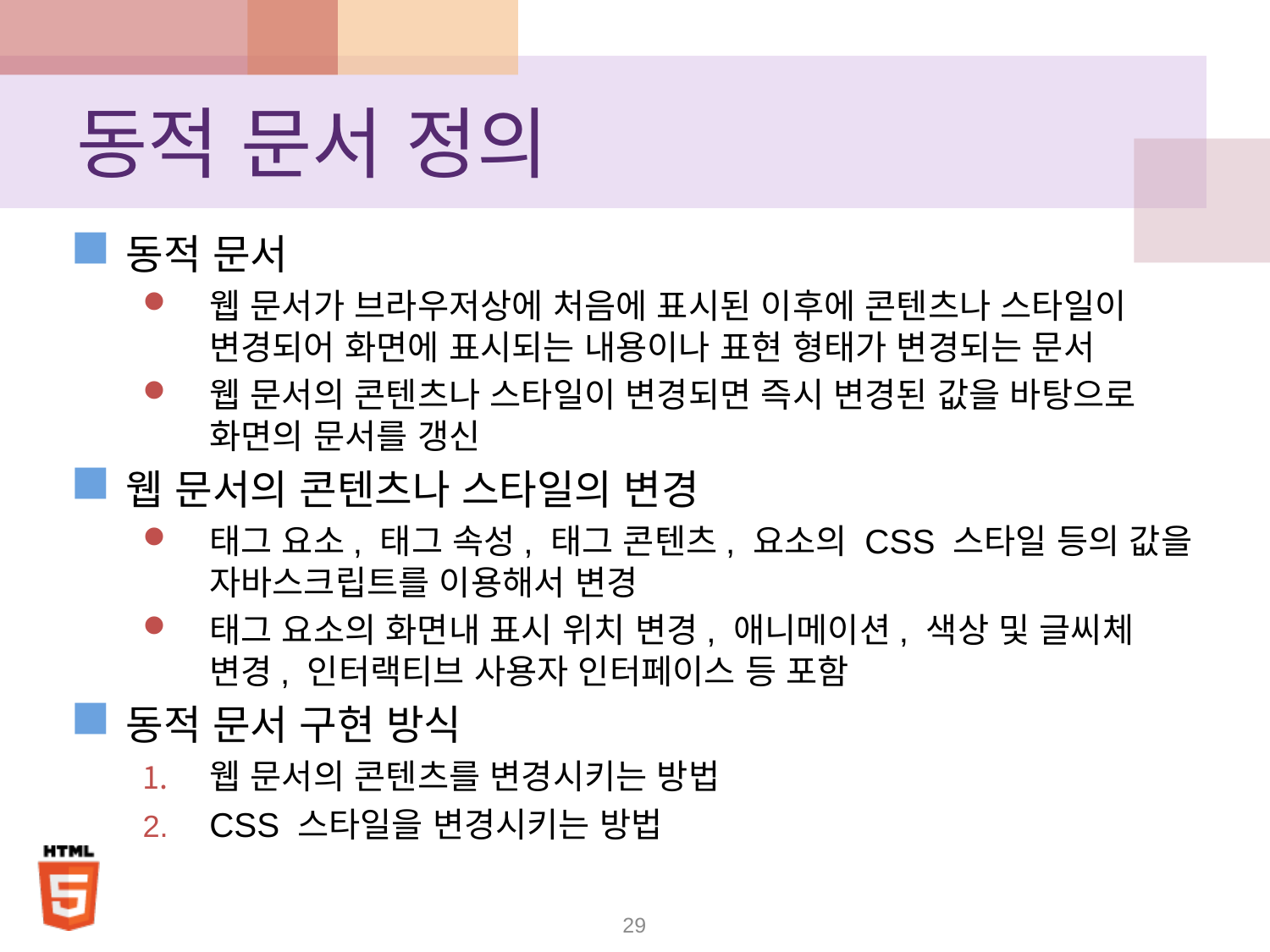

# 동적 문서 정의
동적 문서
웹 문서가 브라우저상에 처음에 표시된 이후에 콘텐츠나 스타일이 변경되어 화면에 표시되는 내용이나 표현 형태가 변경되는 문서
웹 문서의 콘텐츠나 스타일이 변경되면 즉시 변경된 값을 바탕으로 화면의 문서를 갱신
웹 문서의 콘텐츠나 스타일의 변경
태그 요소, 태그 속성, 태그 콘텐츠, 요소의 CSS 스타일 등의 값을 자바스크립트를 이용해서 변경
태그 요소의 화면내 표시 위치 변경, 애니메이션, 색상 및 글씨체 변경, 인터랙티브 사용자 인터페이스 등 포함
동적 문서 구현 방식
웹 문서의 콘텐츠를 변경시키는 방법
CSS 스타일을 변경시키는 방법
29